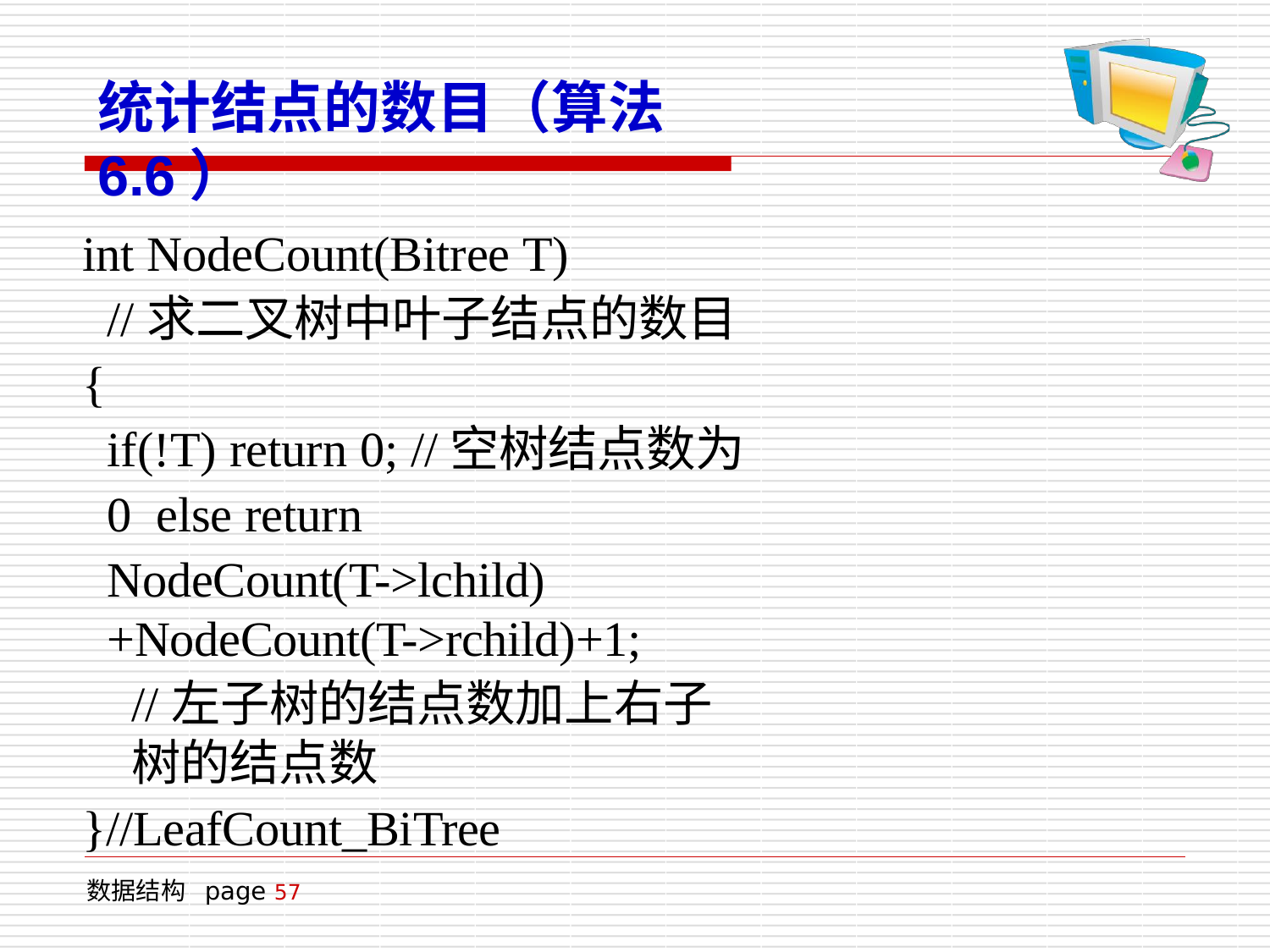

# 统计结点的数目（算法6.6）

int NodeCount(Bitree T)
//求二叉树中叶子结点的数目
{
if(!T) return 0; //空树结点数为0  else return
NodeCount(T->lchild)+NodeCount(T->rchild)+1;
//左子树的结点数加上右子树的结点数
}//LeafCount_BiTree

数据结构 page 57